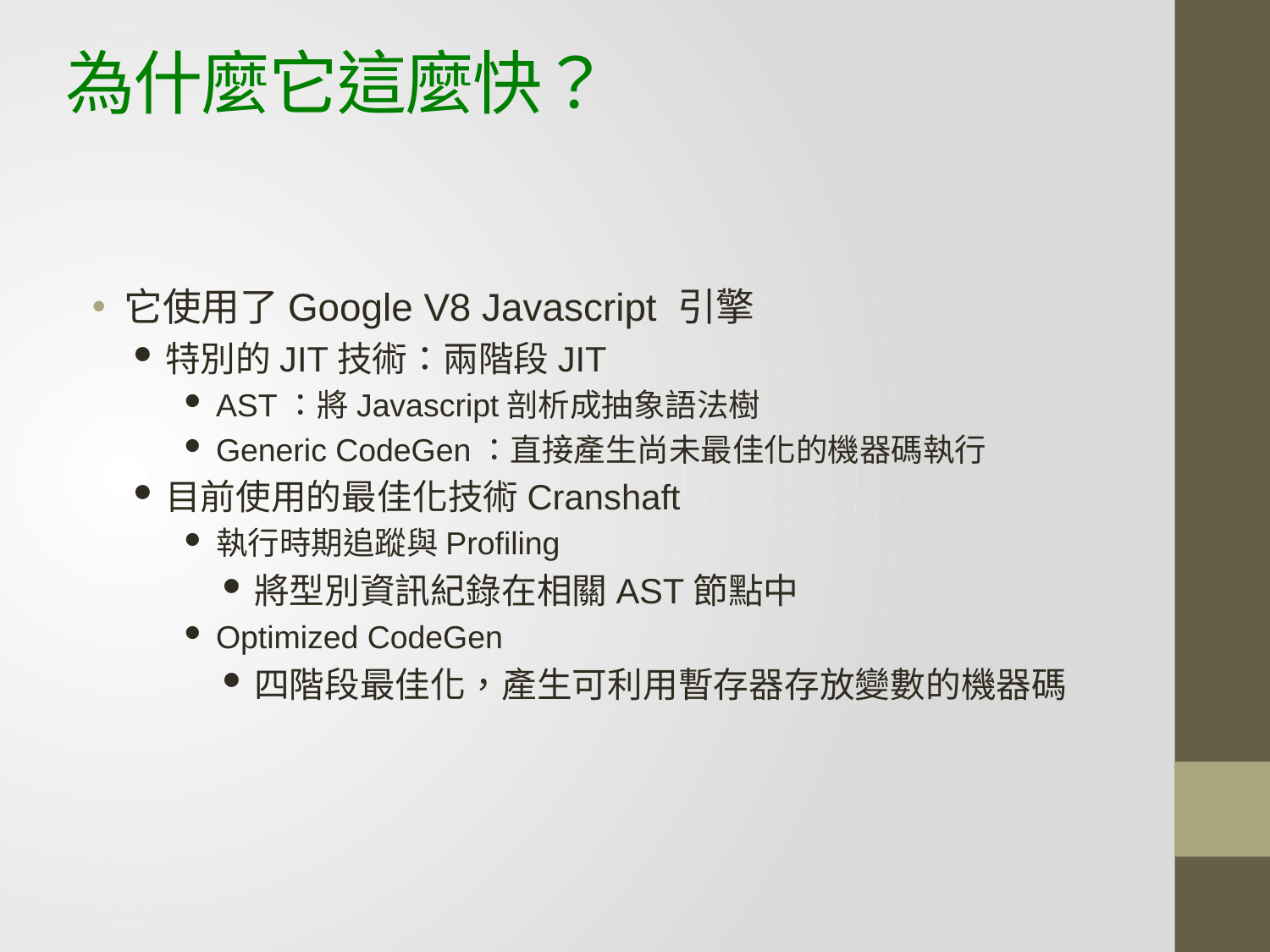

# 為什麼它這麼快？

它使用了Google V8 Javascript 引擎
特別的JIT技術：兩階段JIT
AST：將Javascript剖析成抽象語法樹
Generic CodeGen：直接產生尚未最佳化的機器碼執行
目前使用的最佳化技術Cranshaft
執行時期追蹤與Profiling
將型別資訊紀錄在相關AST節點中
Optimized CodeGen
四階段最佳化，產生可利用暫存器存放變數的機器碼